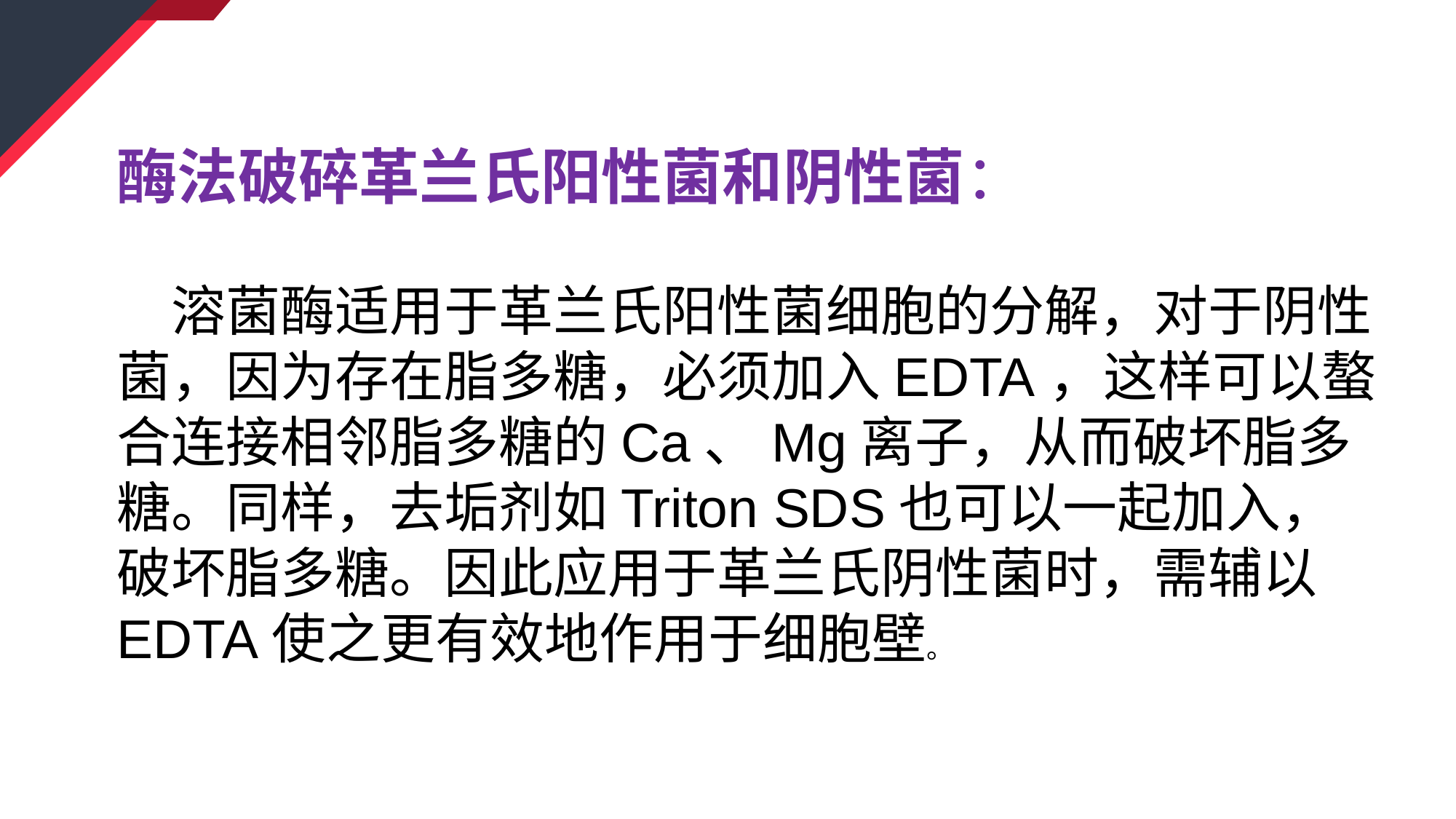

酶法破碎革兰氏阳性菌和阴性菌：

溶菌酶适用于革兰氏阳性菌细胞的分解，对于阴性菌，因为存在脂多糖，必须加入EDTA，这样可以螯合连接相邻脂多糖的Ca、Mg离子，从而破坏脂多糖。同样，去垢剂如Triton SDS也可以一起加入，破坏脂多糖。因此应用于革兰氏阴性菌时，需辅以EDTA使之更有效地作用于细胞壁。